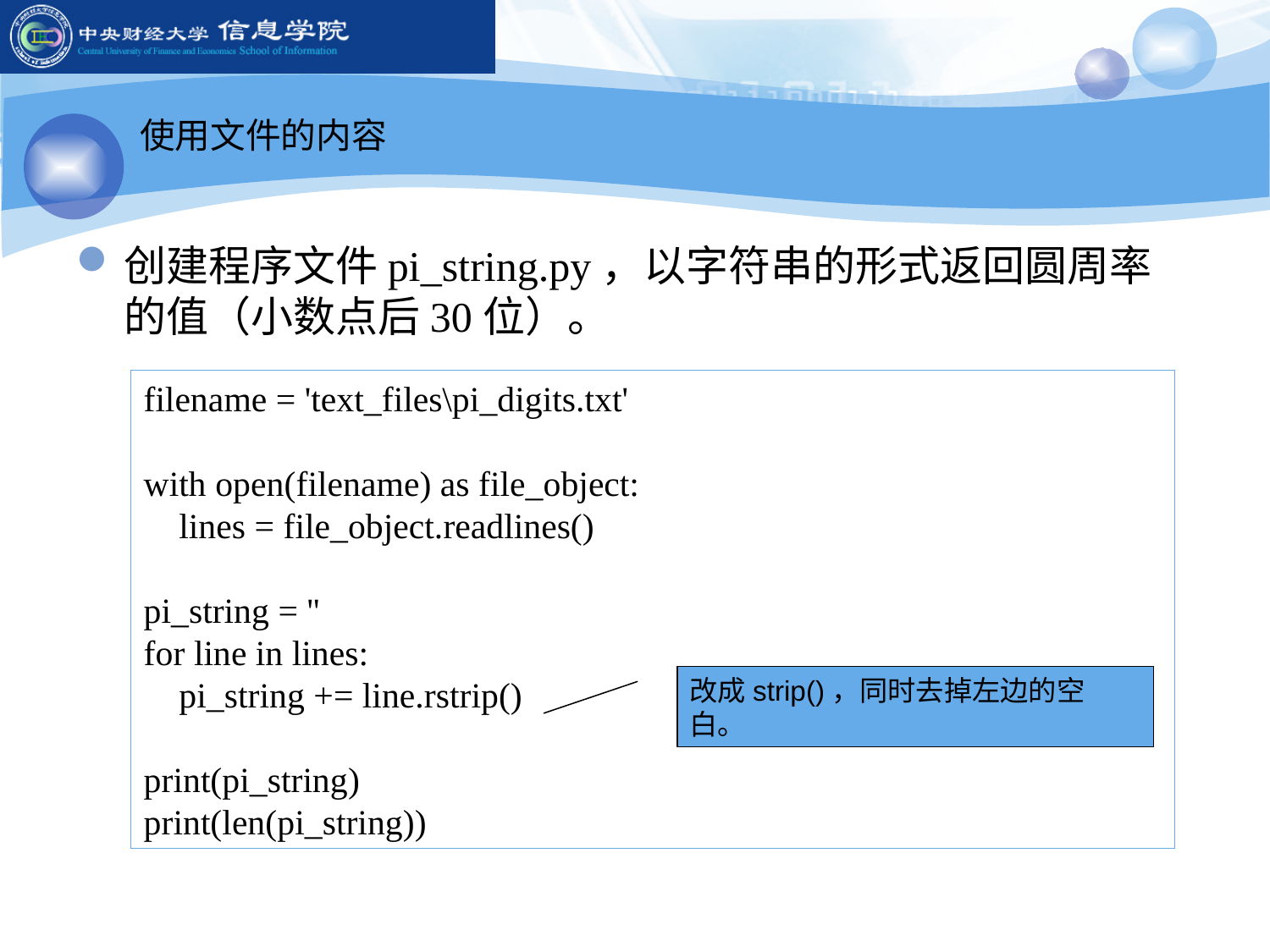

使用文件的内容
创建程序文件pi_string.py，以字符串的形式返回圆周率的值（小数点后30位）。
filename = 'text_files\pi_digits.txt'

with open(filename) as file_object:
    lines = file_object.readlines()

pi_string = ''
for line in lines:
    pi_string += line.rstrip()

print(pi_string)
print(len(pi_string))
改成strip()，同时去掉左边的空白。